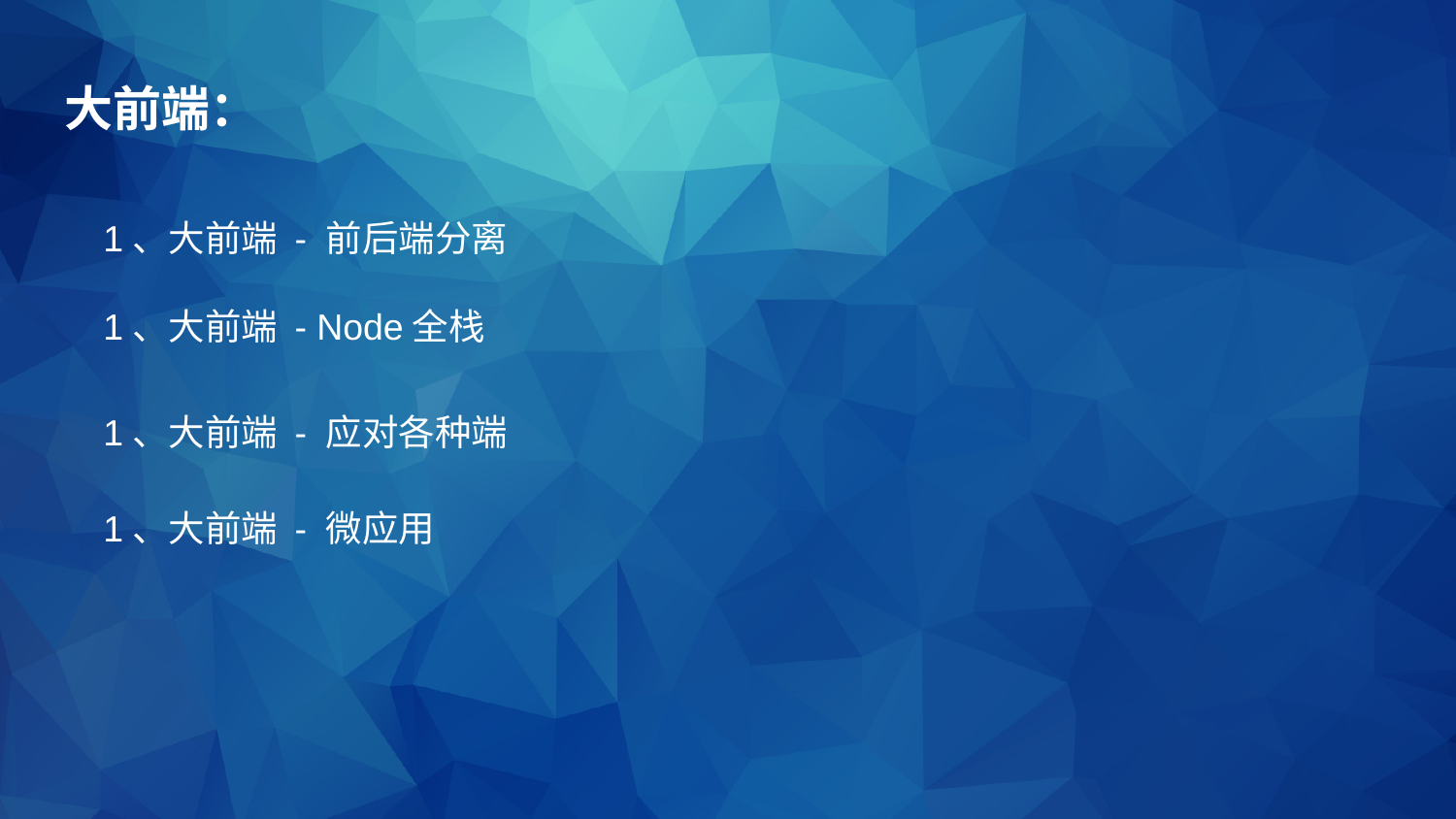

大前端：
1、大前端 - 前后端分离

1、大前端 - Node全栈

1、大前端 - 应对各种端

1、大前端 - 微应用